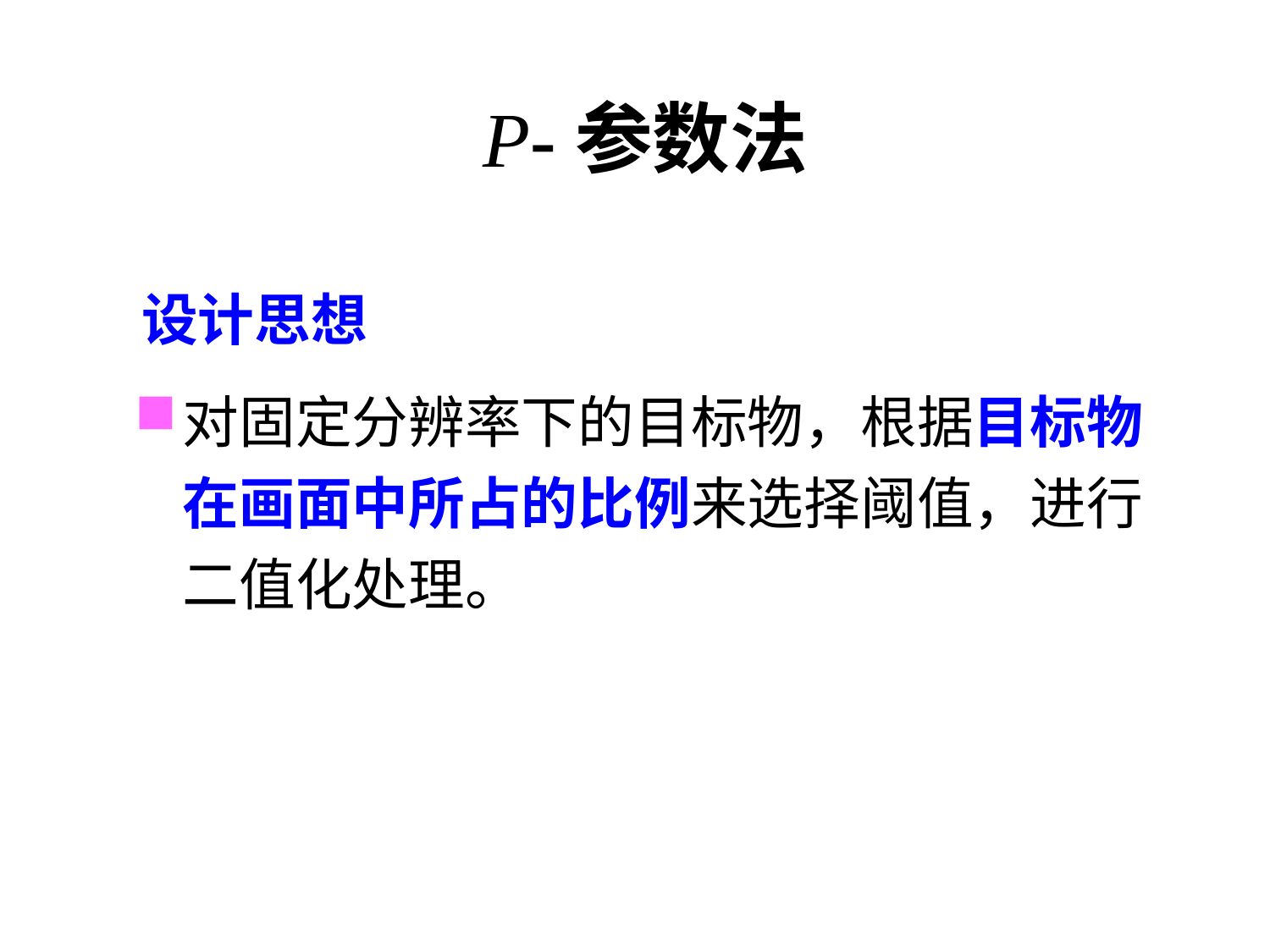

# P-参数法
设计思想
对固定分辨率下的目标物，根据目标物在画面中所占的比例来选择阈值，进行二值化处理。